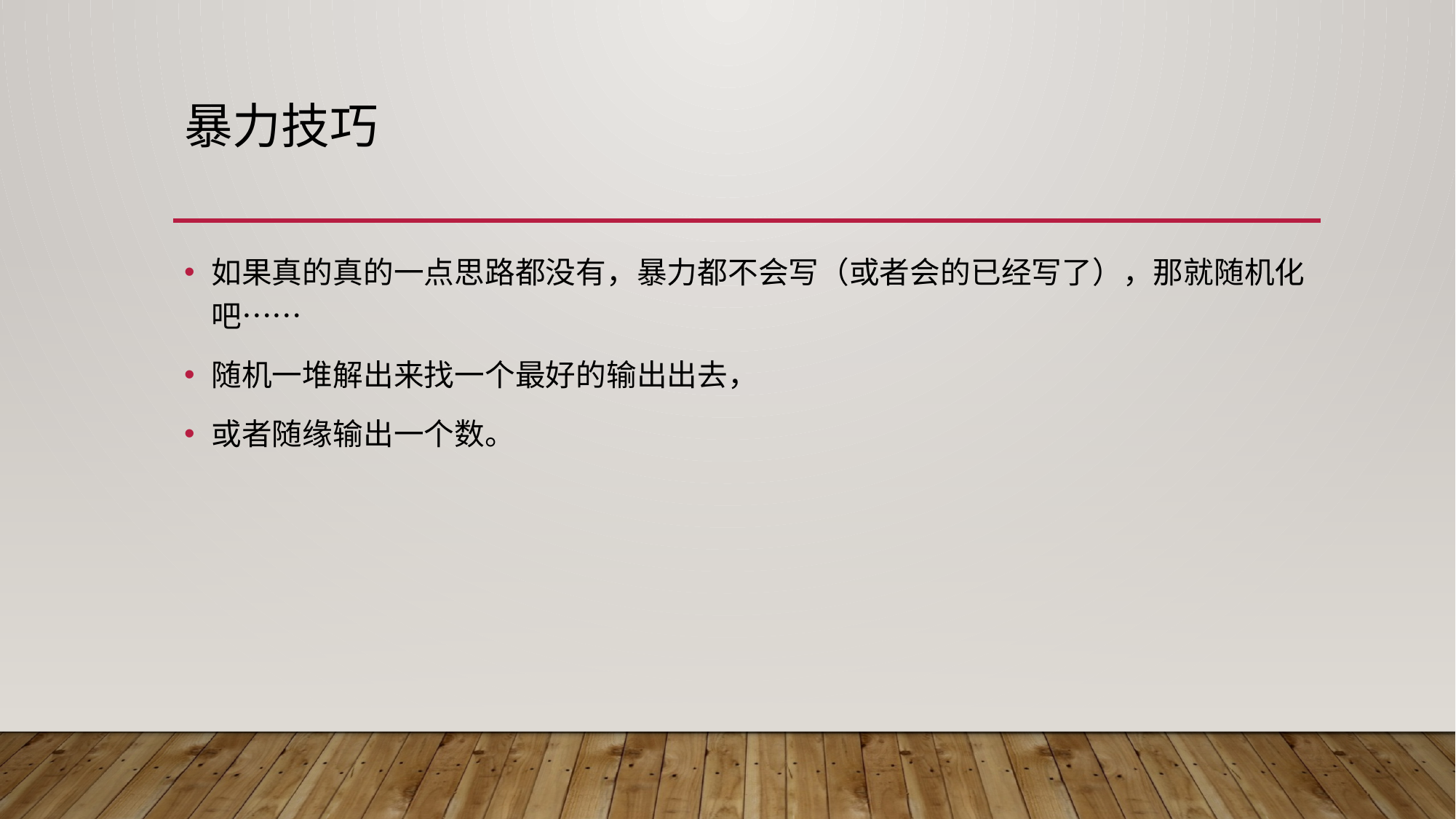

# 暴力技巧
如果真的真的一点思路都没有，暴力都不会写（或者会的已经写了），那就随机化吧……
随机一堆解出来找一个最好的输出出去，
或者随缘输出一个数。